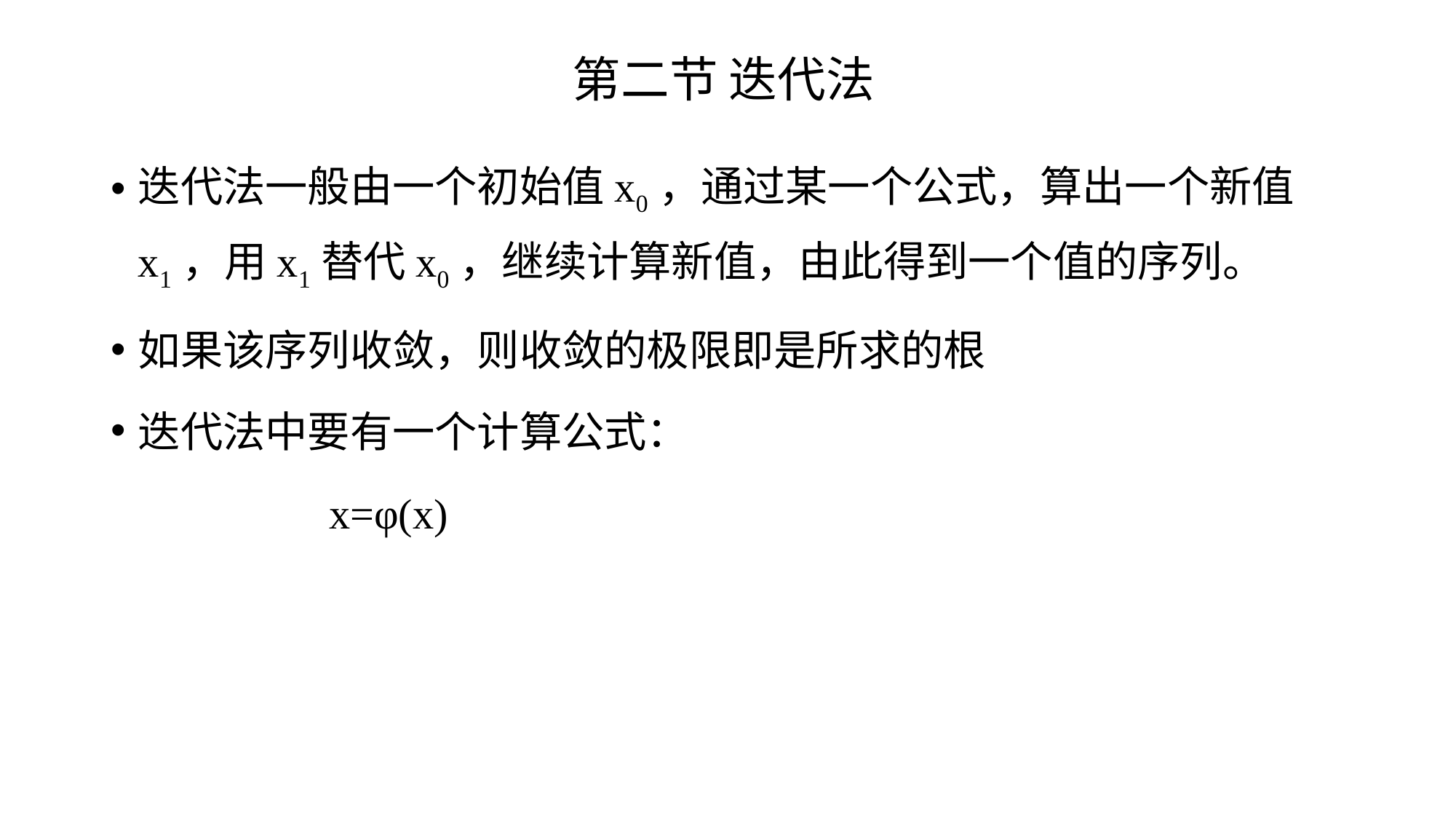

# 第二节 迭代法
迭代法一般由一个初始值x0，通过某一个公式，算出一个新值x1，用x1替代x0，继续计算新值，由此得到一个值的序列。
如果该序列收敛，则收敛的极限即是所求的根
迭代法中要有一个计算公式：
		x=φ(x)